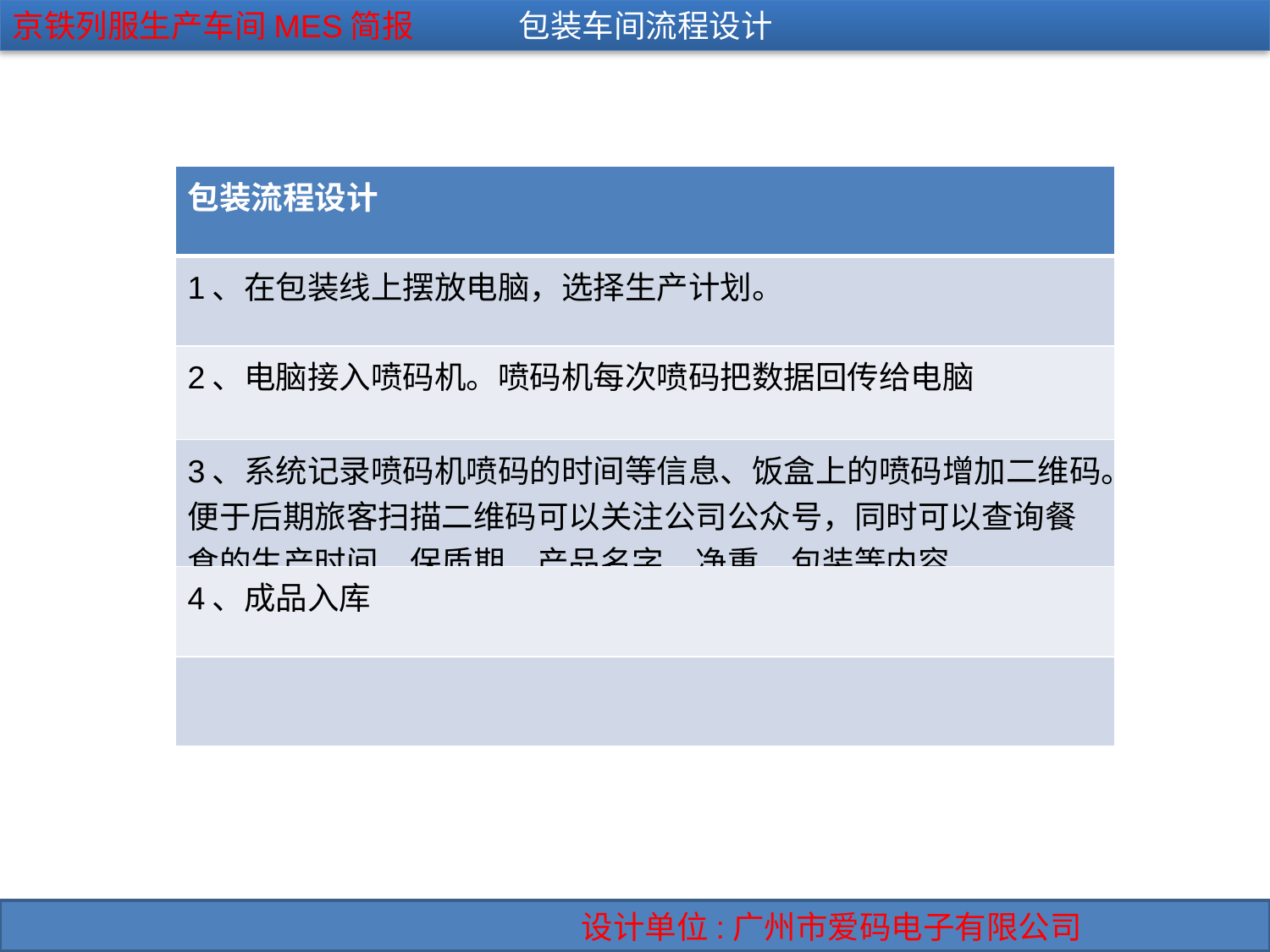

包装车间流程设计
| 包装流程设计 |
| --- |
| 1、在包装线上摆放电脑，选择生产计划。 |
| 2、电脑接入喷码机。喷码机每次喷码把数据回传给电脑 |
| 3、系统记录喷码机喷码的时间等信息、饭盒上的喷码增加二维码。 便于后期旅客扫描二维码可以关注公司公众号，同时可以查询餐食的生产时间、保质期、产品名字、净重、包装等内容 |
| 4、成品入库 |
|  |